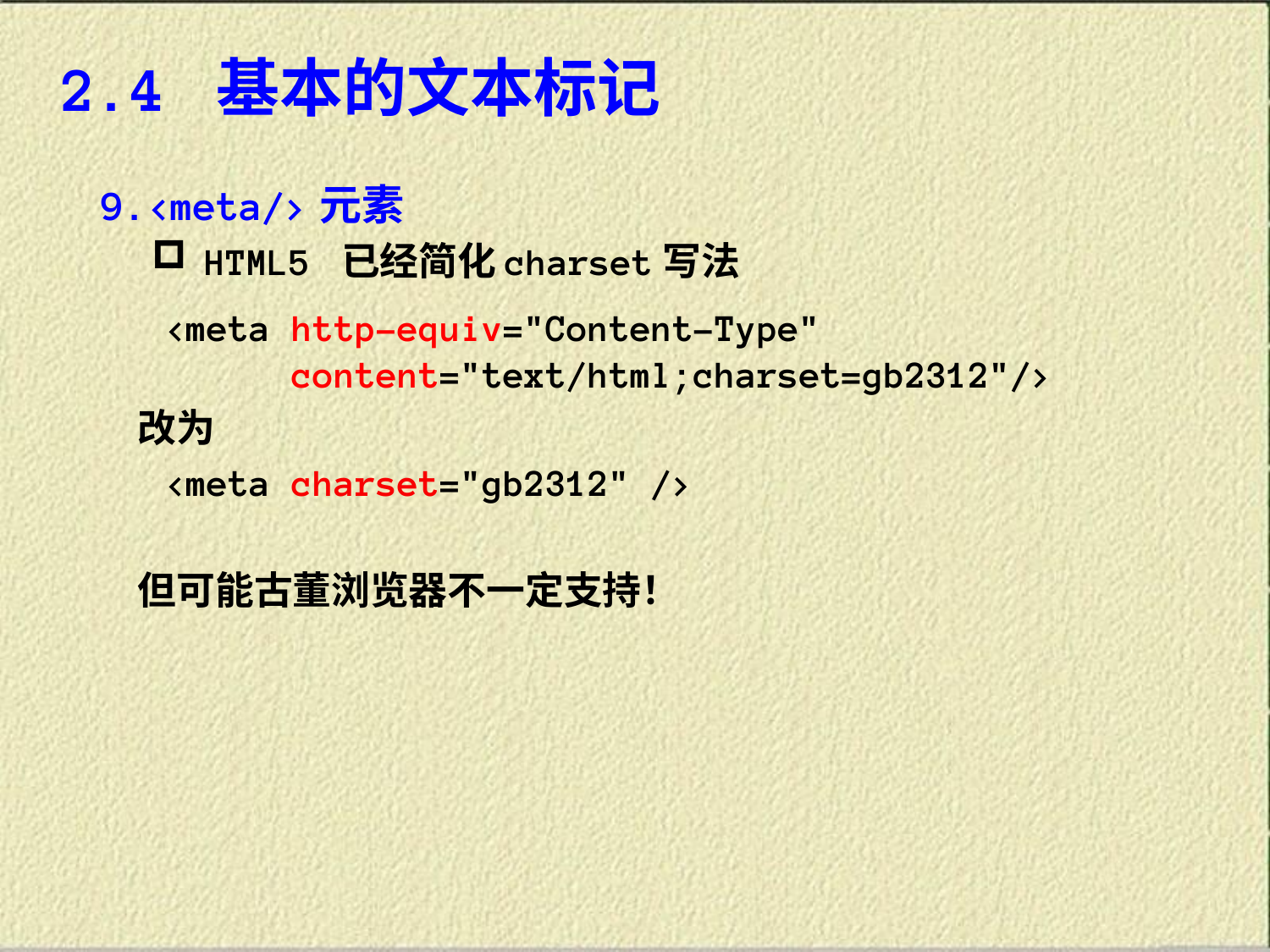

2.4 基本的文本标记
9.<meta/>元素
HTML5 已经简化charset写法
   <meta http-equiv="Content-Type"
         content="text/html;charset=gb2312"/>
   改为
   <meta charset="gb2312" />

   但可能古董浏览器不一定支持！